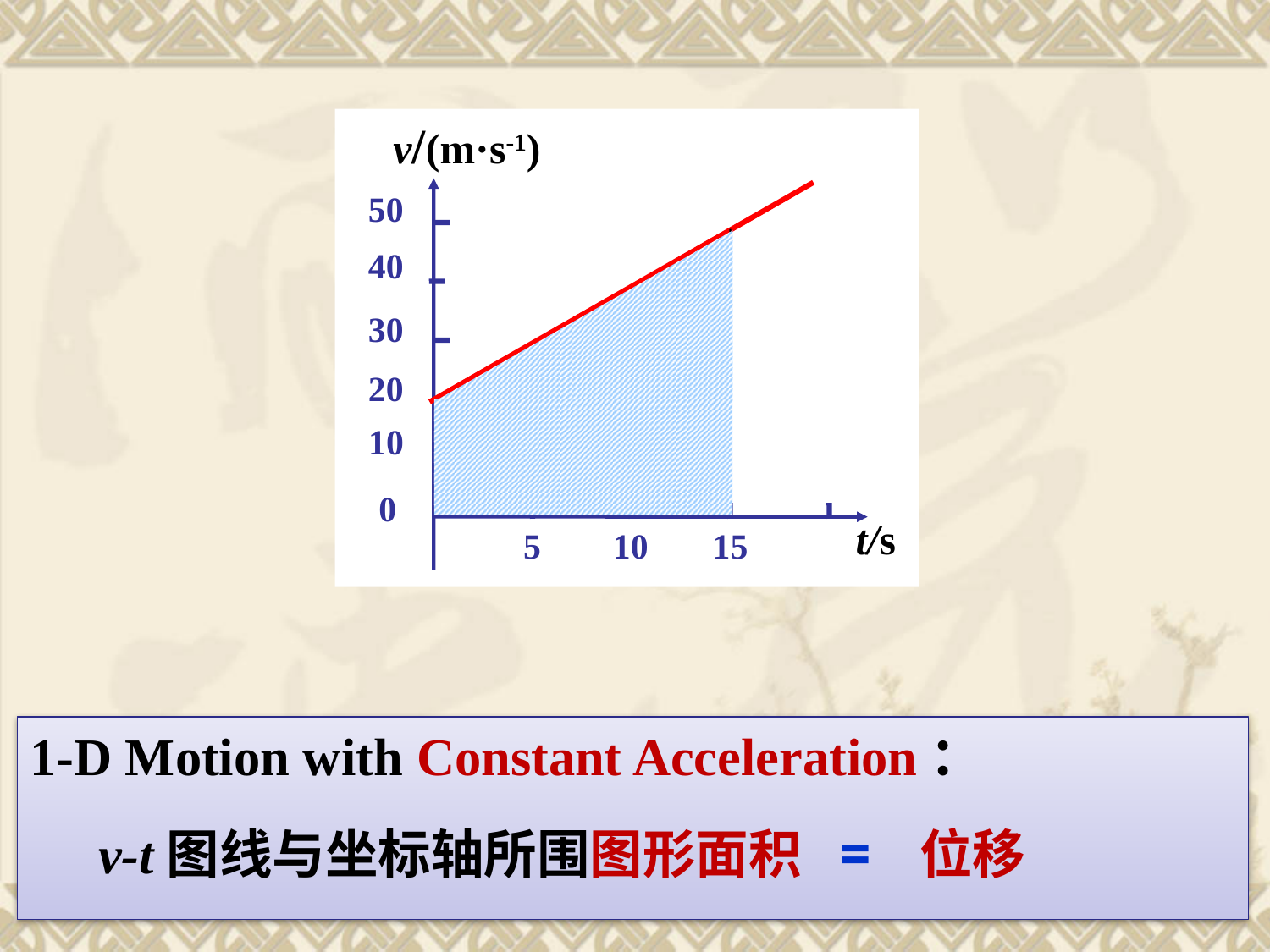

v/(m·s-1)

50

40

30

20

10

0

t/s

5
10
15

1-D Motion with Constant Acceleration：

v-t图线与坐标轴所围图形面积  = 位移